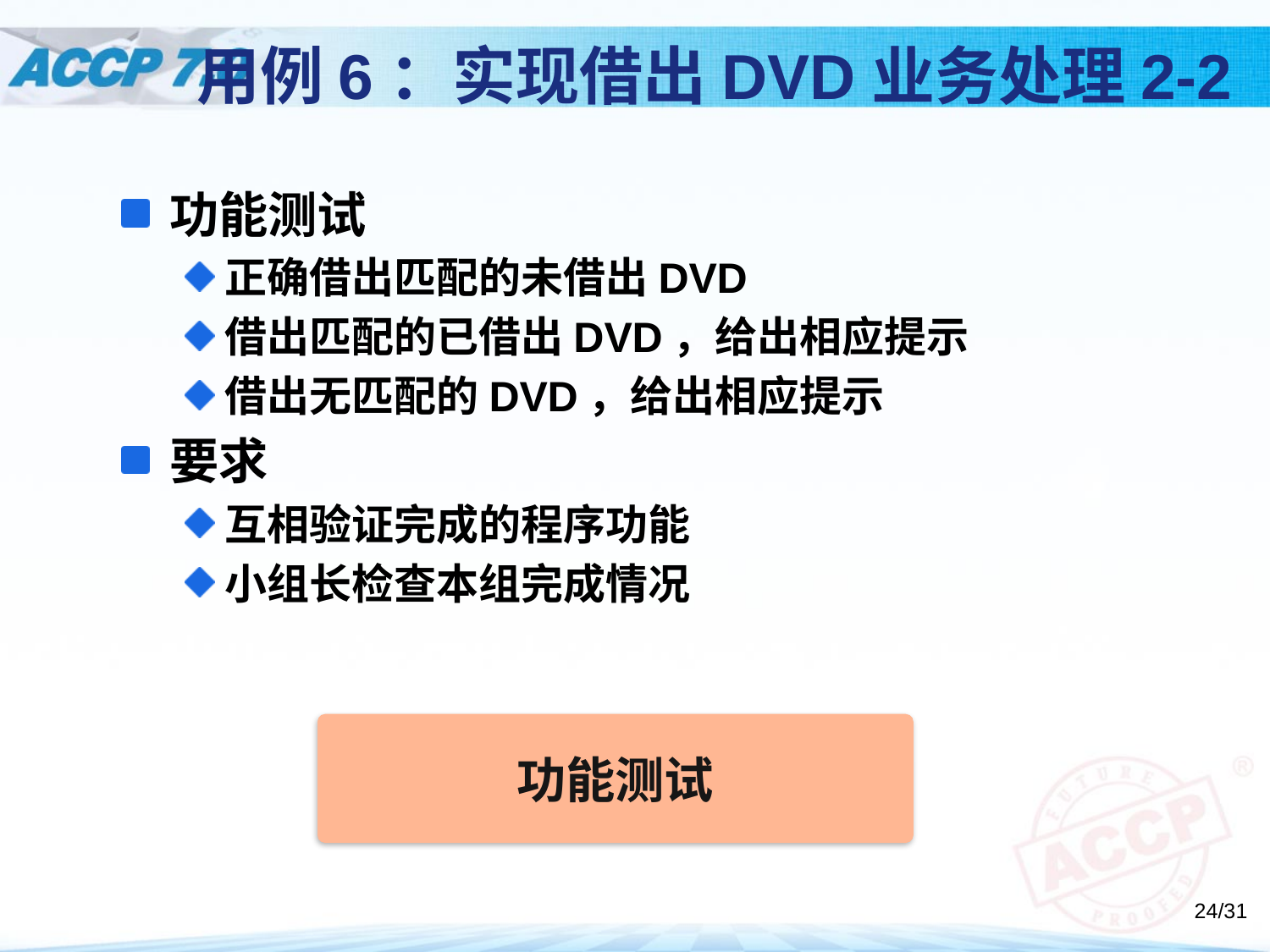

# 用例6：实现借出DVD业务处理2-2
功能测试
正确借出匹配的未借出DVD
借出匹配的已借出DVD，给出相应提示
借出无匹配的DVD，给出相应提示
要求
互相验证完成的程序功能
小组长检查本组完成情况

功能测试
24/31